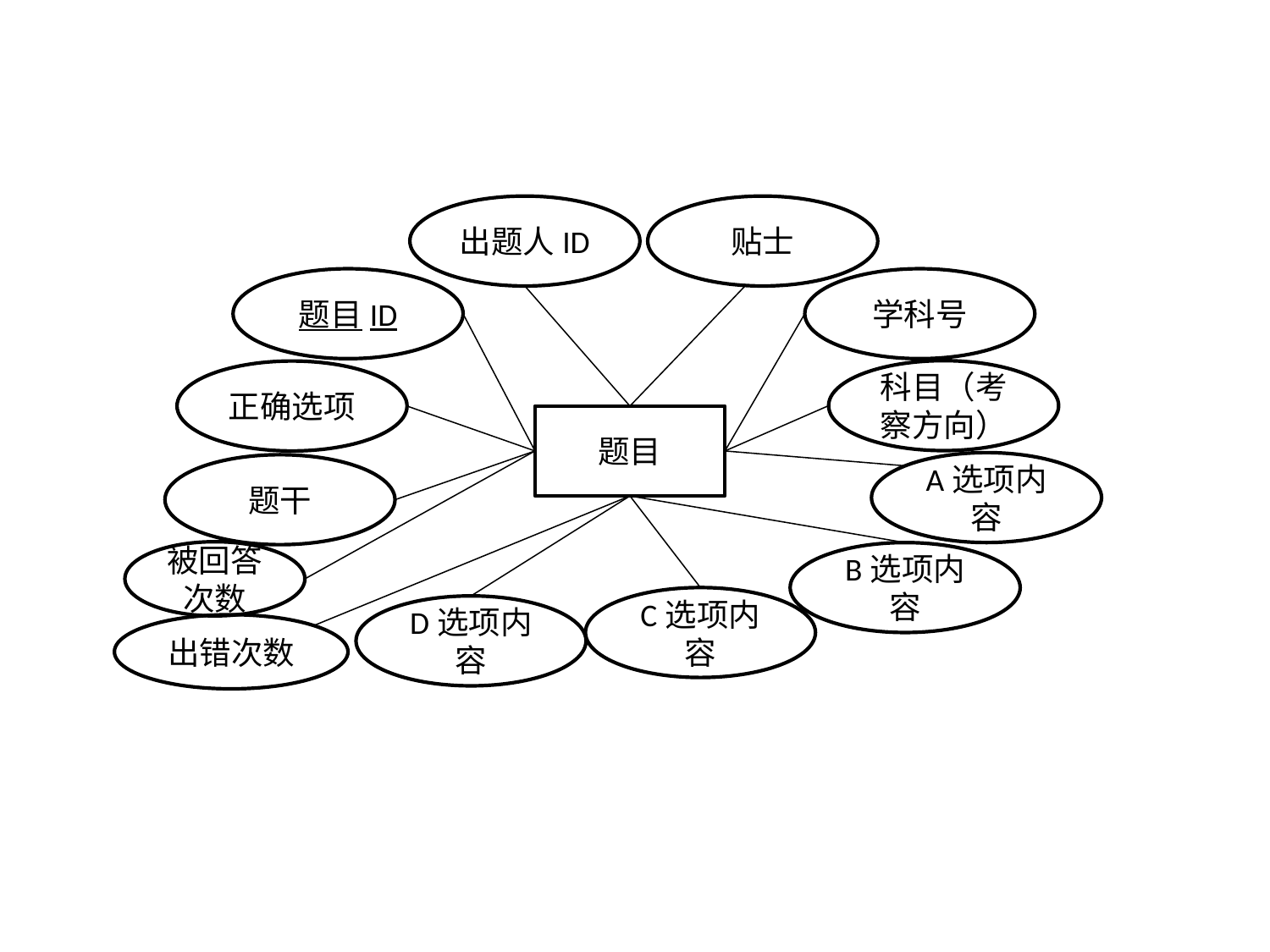

出题人ID
贴士
题目ID
学科号
科目（考察方向）
正确选项
题目
A选项内容
题干
被回答次数
B选项内容
C选项内容
D选项内容
出错次数